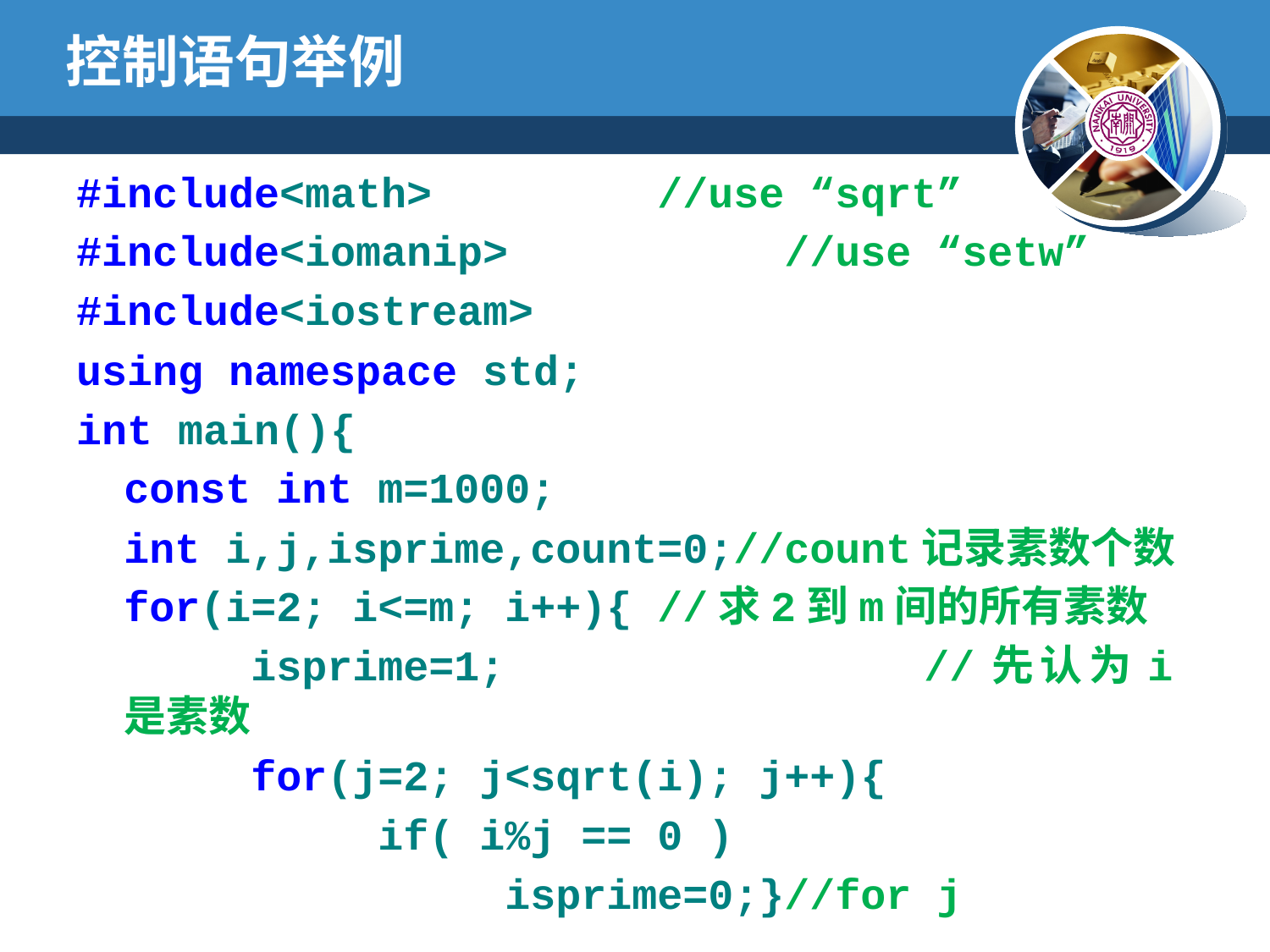

# 控制语句举例
#include<math>  		 //use “sqrt”
#include<iomanip>  	      //use “setw”
#include<iostream>
using namespace std;
int main(){
	const int m=1000;
	int i,j,isprime,count=0;//count记录素数个数
	for(i=2; i<=m; i++){ //求2到m间的所有素数
		isprime=1;		 	 //先认为i是素数
		for(j=2; j<sqrt(i); j++){
	  		if( i%j == 0 )
				isprime=0;}//for j